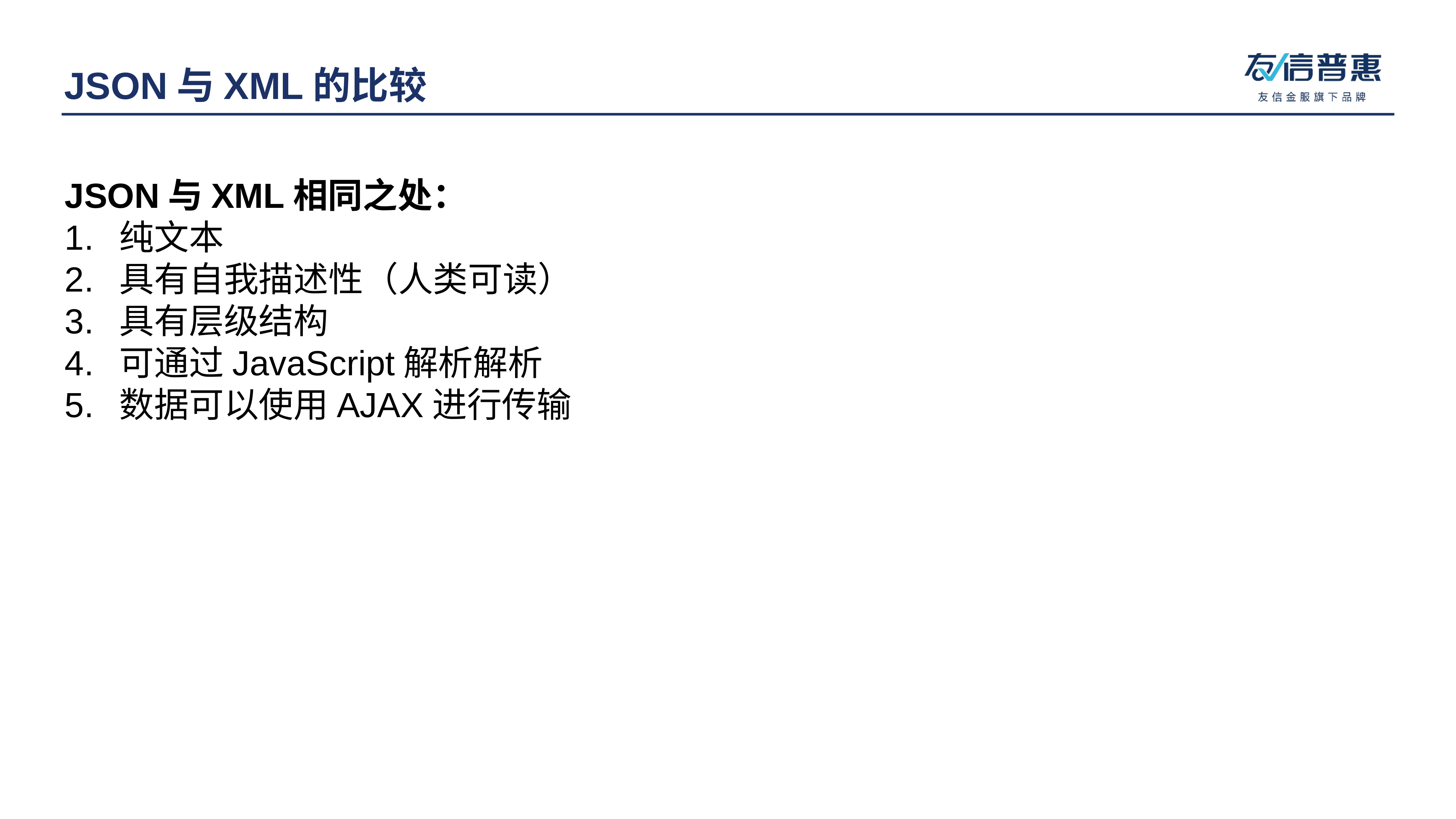

JSON与XML的比较
JSON与XML相同之处：
纯文本
具有自我描述性（人类可读）
具有层级结构
可通过JavaScript解析解析
数据可以使用AJAX进行传输